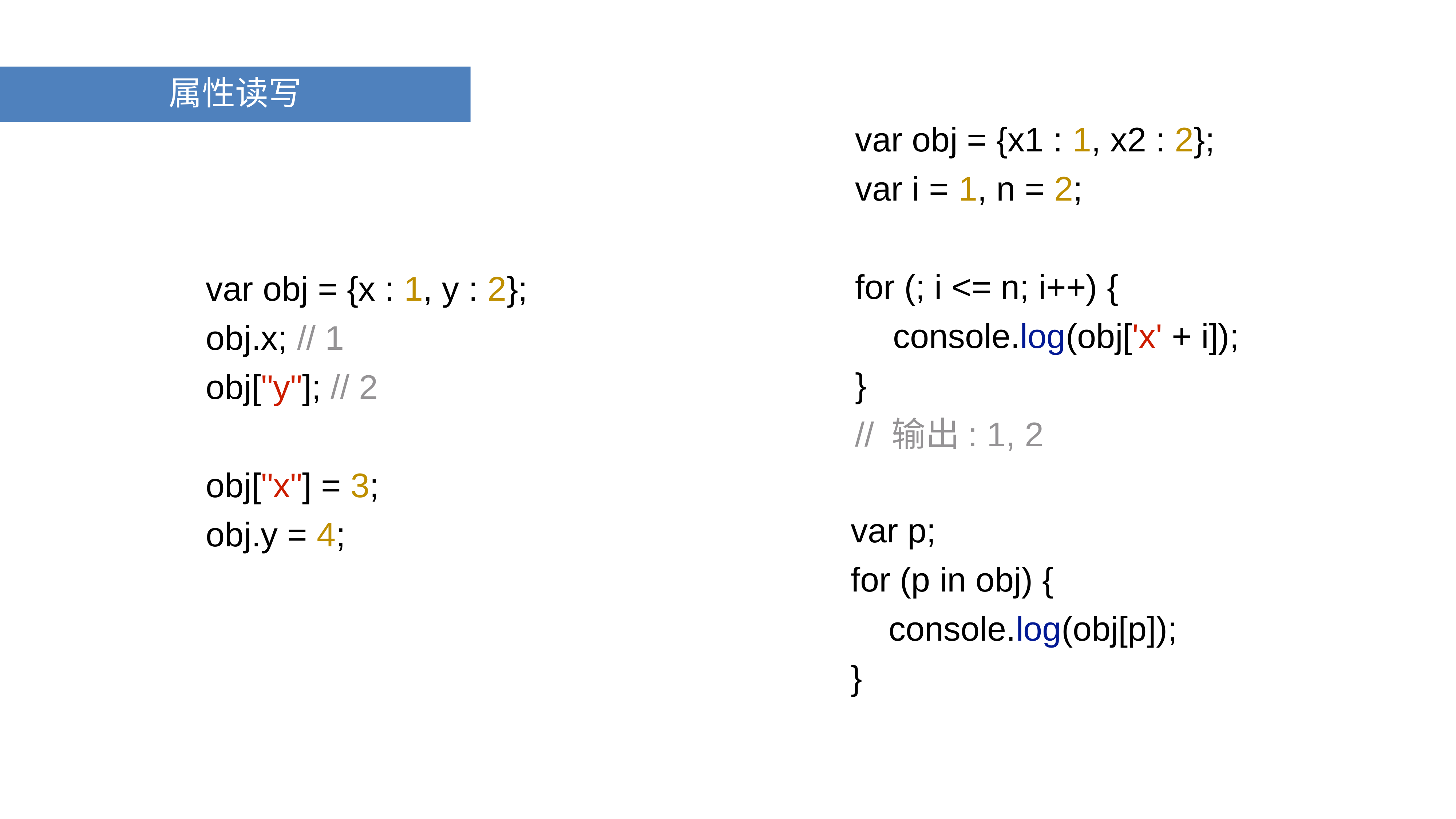

属性读写
var obj = {x1 : 1, x2 : 2};
var i = 1, n = 2;

for (; i <= n; i++) {
    console.log(obj['x' + i]);
}
// 输出: 1, 2
var obj = {x : 1, y : 2};
obj.x; // 1
obj["y"]; // 2

obj["x"] = 3;
obj.y = 4;
var p;
for (p in obj) {
    console.log(obj[p]);
}